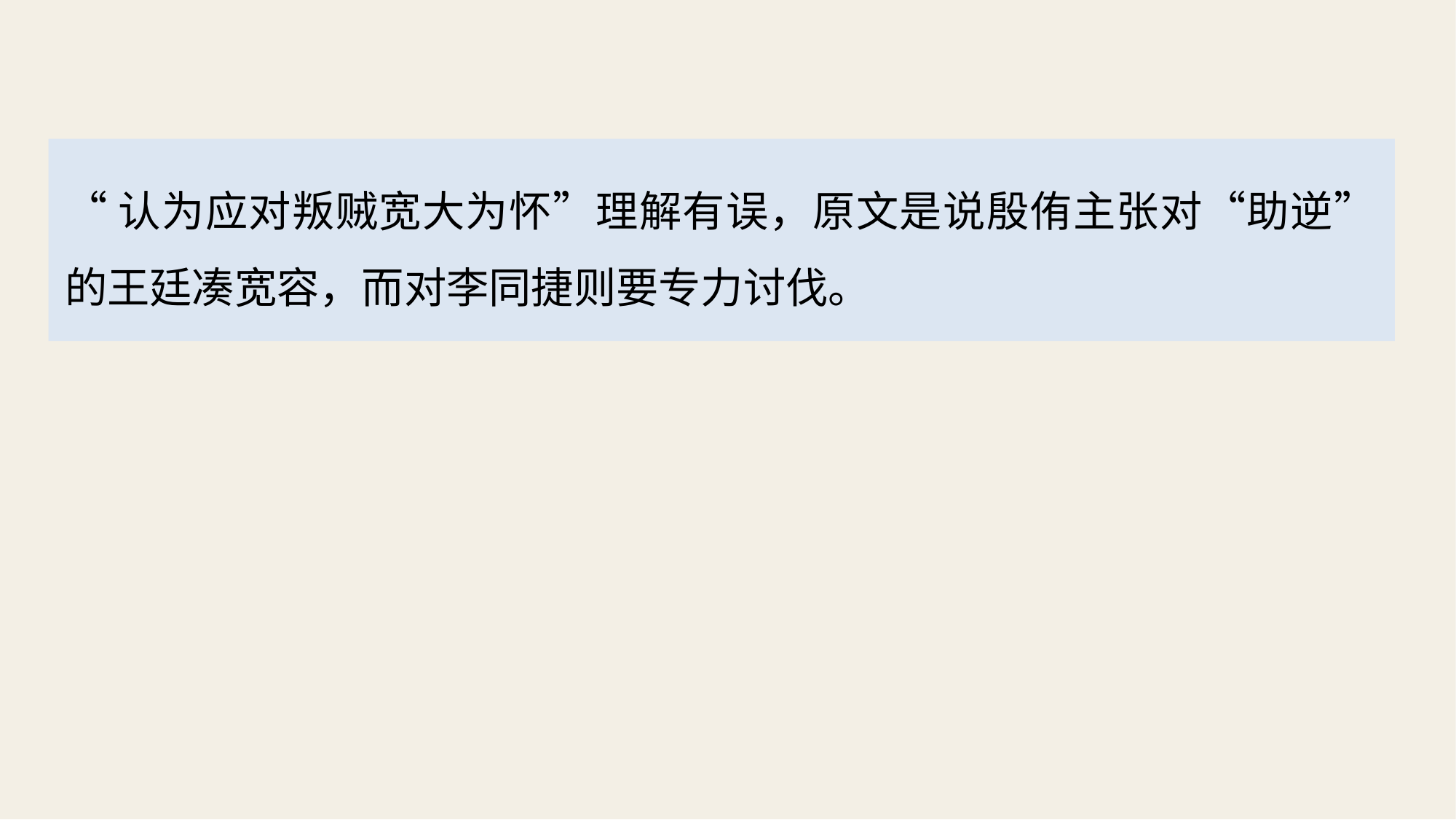

“认为应对叛贼宽大为怀”理解有误，原文是说殷侑主张对“助逆”的王廷凑宽容，而对李同捷则要专力讨伐。